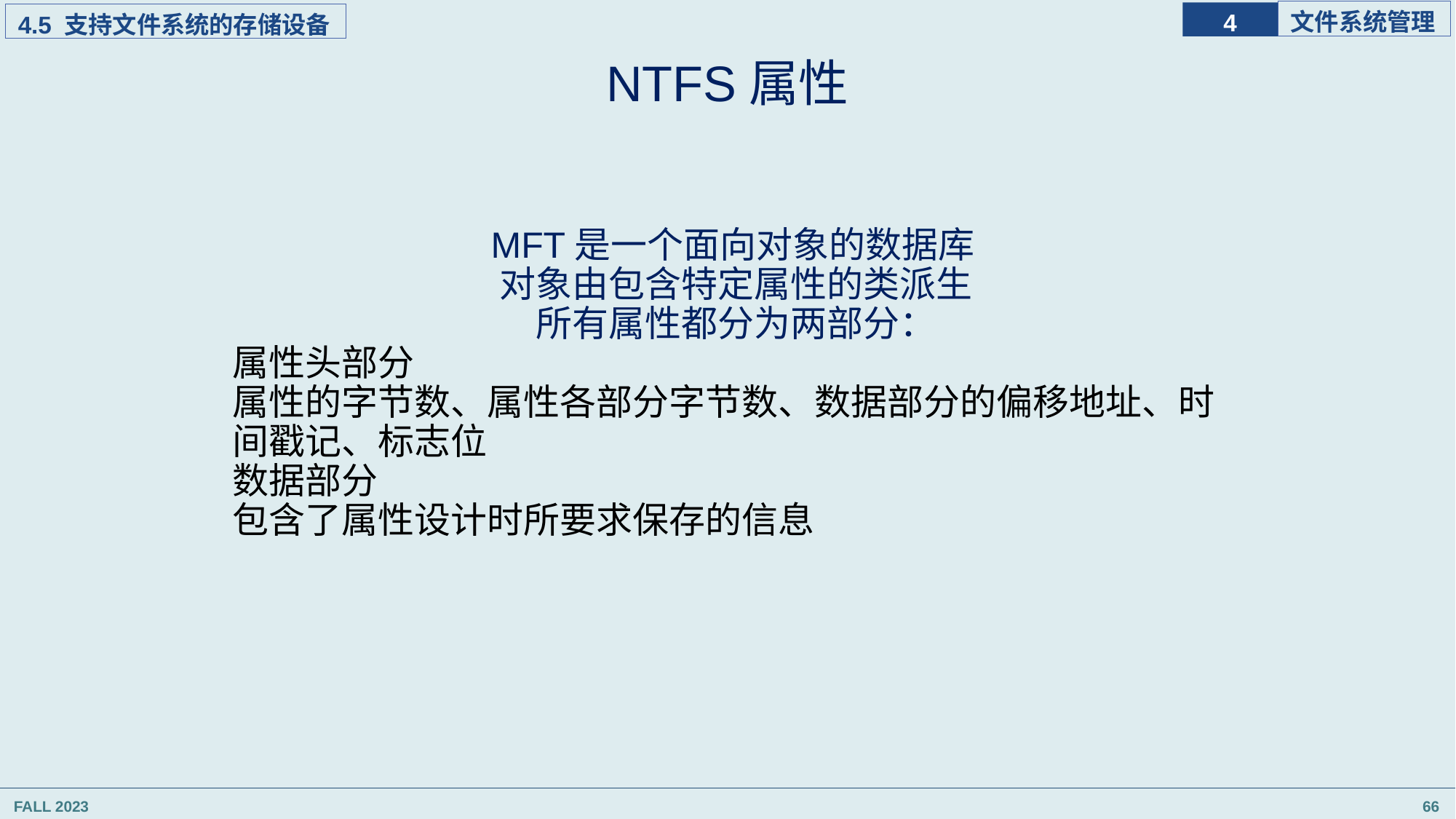

NTFS属性
 MFT是一个面向对象的数据库
 对象由包含特定属性的类派生
 所有属性都分为两部分：
属性头部分
属性的字节数、属性各部分字节数、数据部分的偏移地址、时间戳记、标志位
数据部分
包含了属性设计时所要求保存的信息